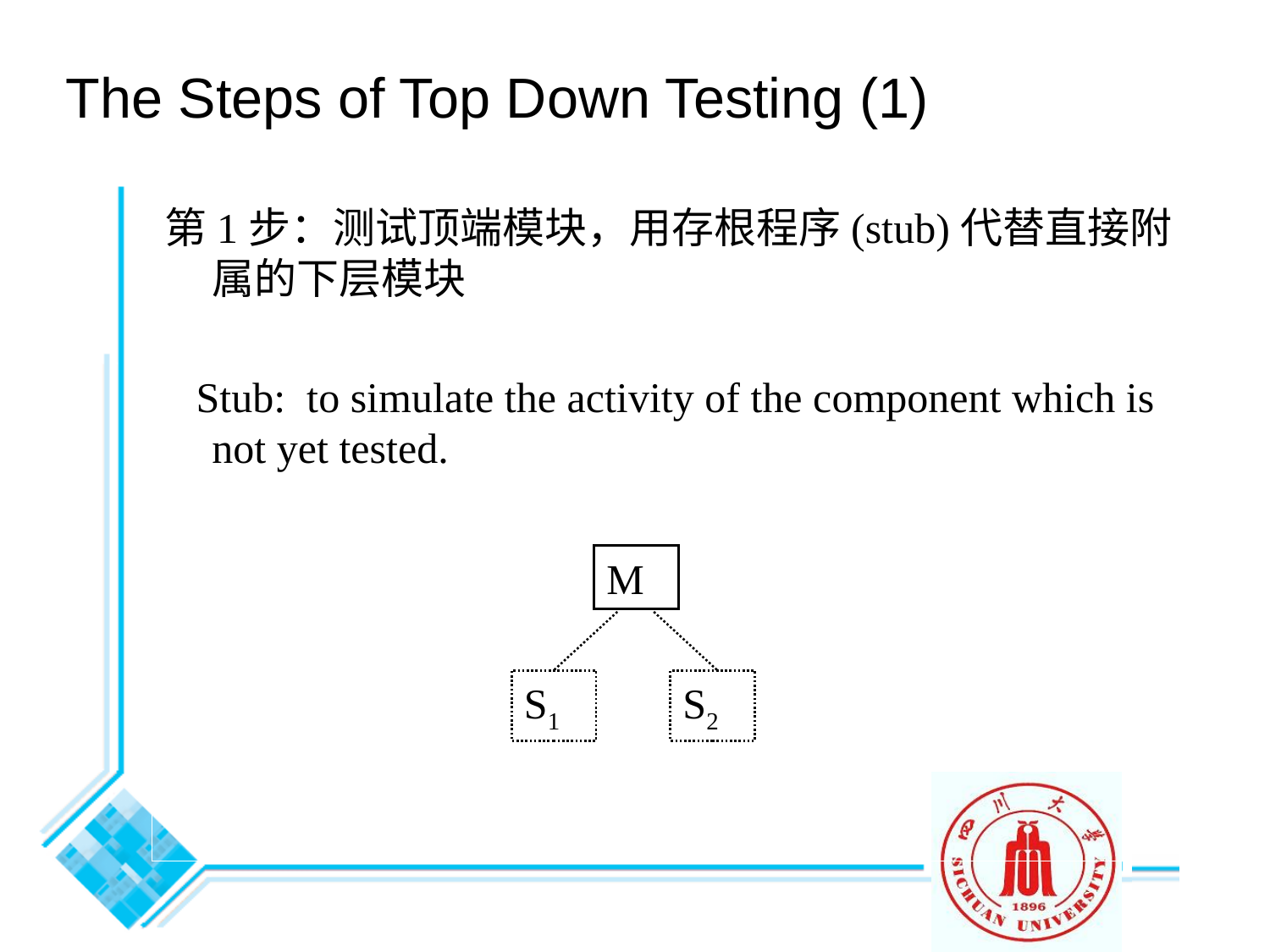

# The Steps of Top Down Testing (1)
第1步：测试顶端模块，用存根程序(stub)代替直接附属的下层模块

   Stub:  to simulate the activity of the component which is not yet tested.

M

S1
S2